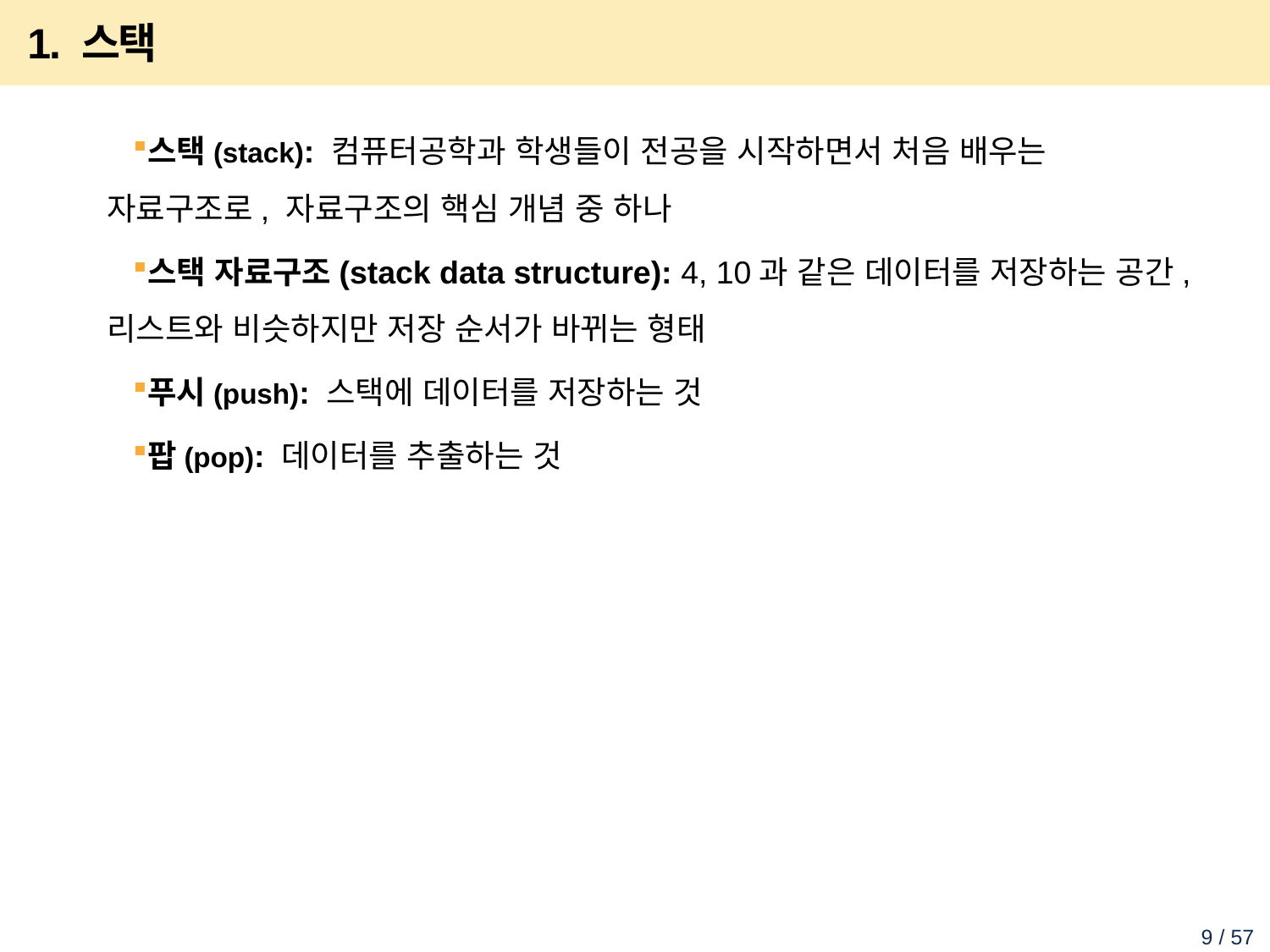

# 1. 스택
스택(stack): 컴퓨터공학과 학생들이 전공을 시작하면서 처음 배우는 자료구조로, 자료구조의 핵심 개념 중 하나
스택 자료구조(stack data structure): 4, 10과 같은 데이터를 저장하는 공간, 리스트와 비슷하지만 저장 순서가 바뀌는 형태
푸시(push): 스택에 데이터를 저장하는 것
팝(pop): 데이터를 추출하는 것